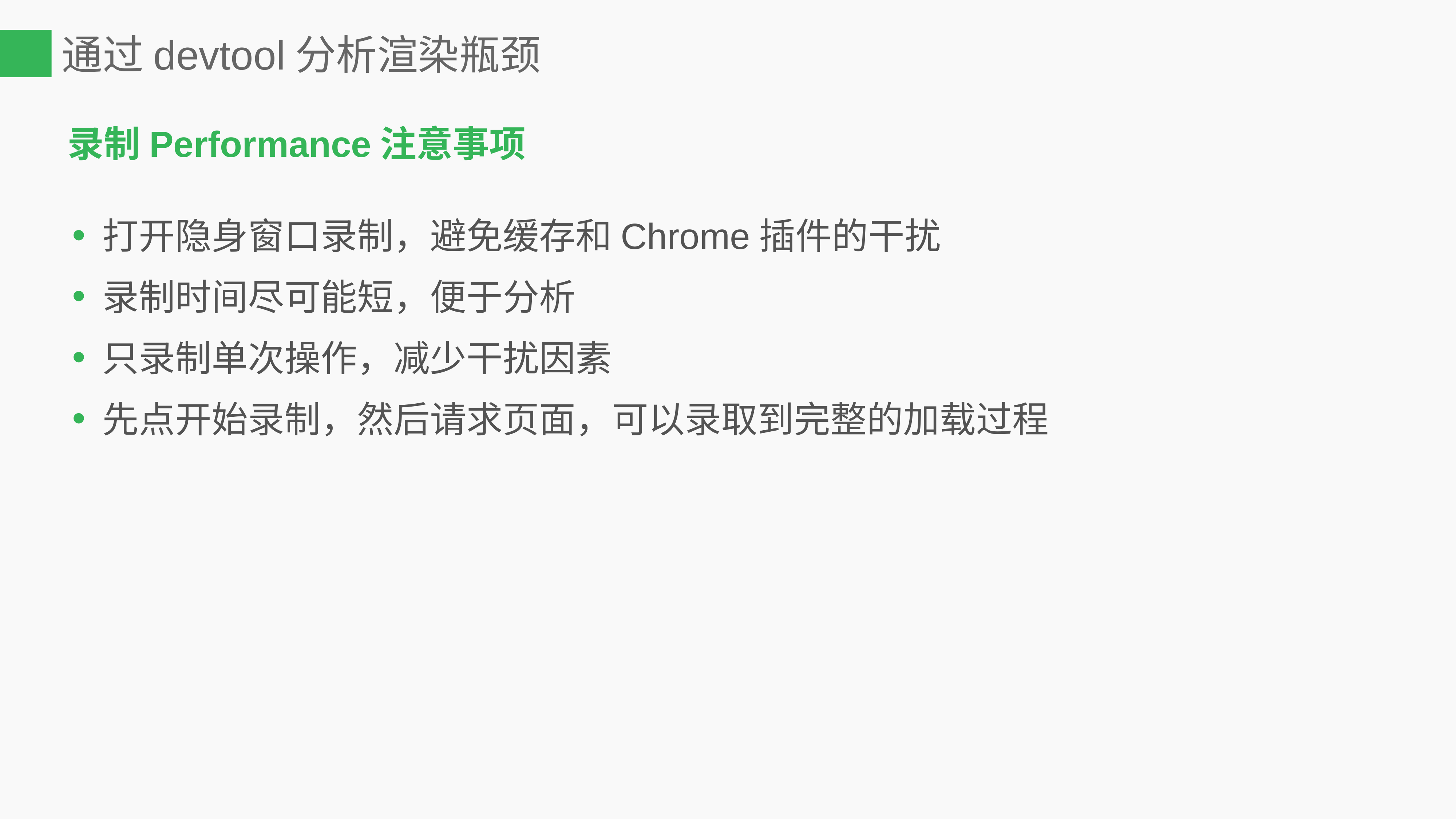

# 通过devtool分析渲染瓶颈
录制Performance注意事项

打开隐身窗口录制，避免缓存和Chrome插件的干扰
录制时间尽可能短，便于分析
只录制单次操作，减少干扰因素
先点开始录制，然后请求页面，可以录取到完整的加载过程